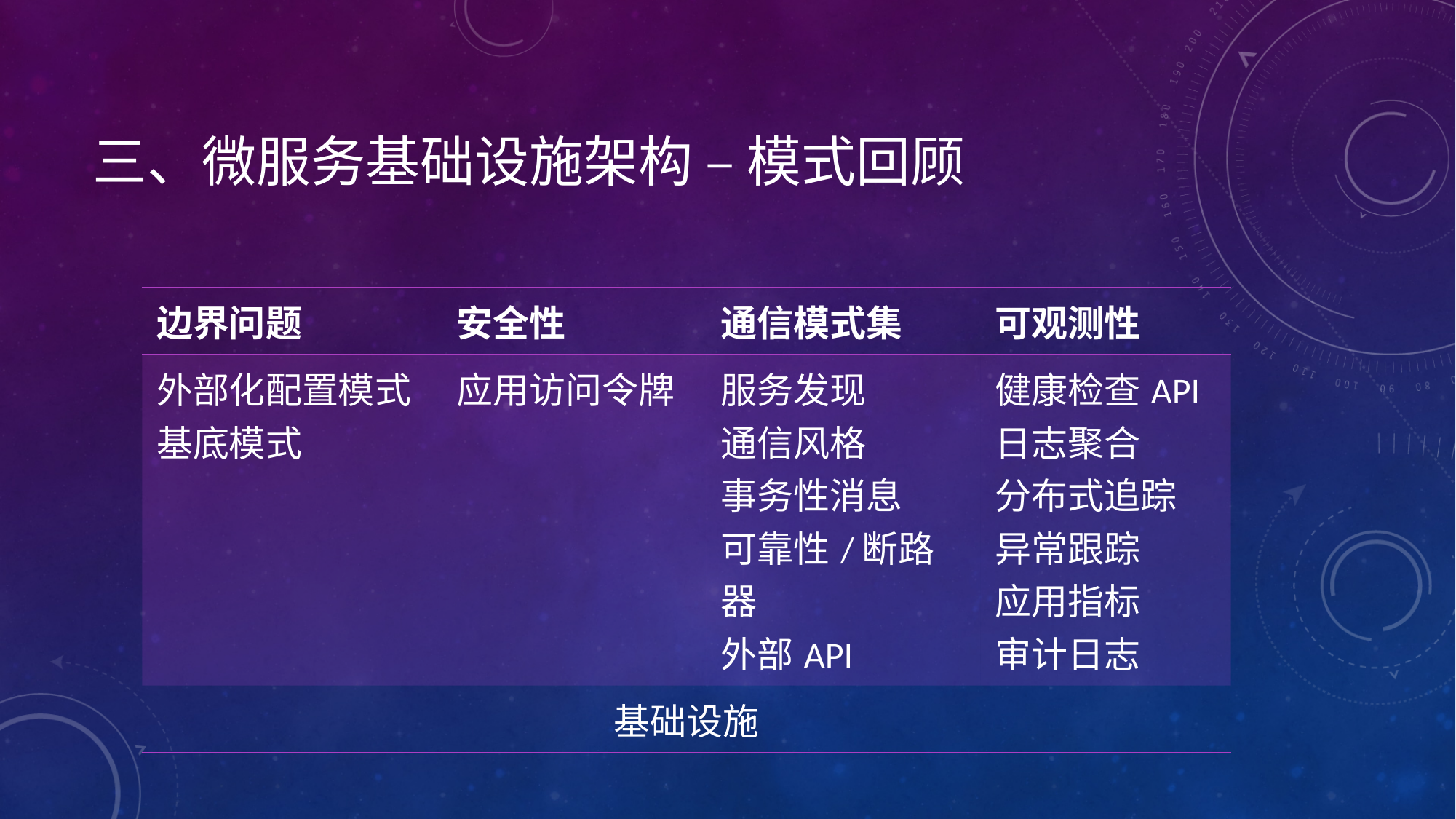

# 三、微服务基础设施架构 – 模式回顾
| 边界问题 | 安全性 | 通信模式集 | 可观测性 |
| --- | --- | --- | --- |
| 外部化配置模式 基底模式 | 应用访问令牌 | 服务发现 通信风格 事务性消息 可靠性/断路器 外部API | 健康检查API 日志聚合 分布式追踪 异常跟踪 应用指标 审计日志 |
| 基础设施 |  |  |  |